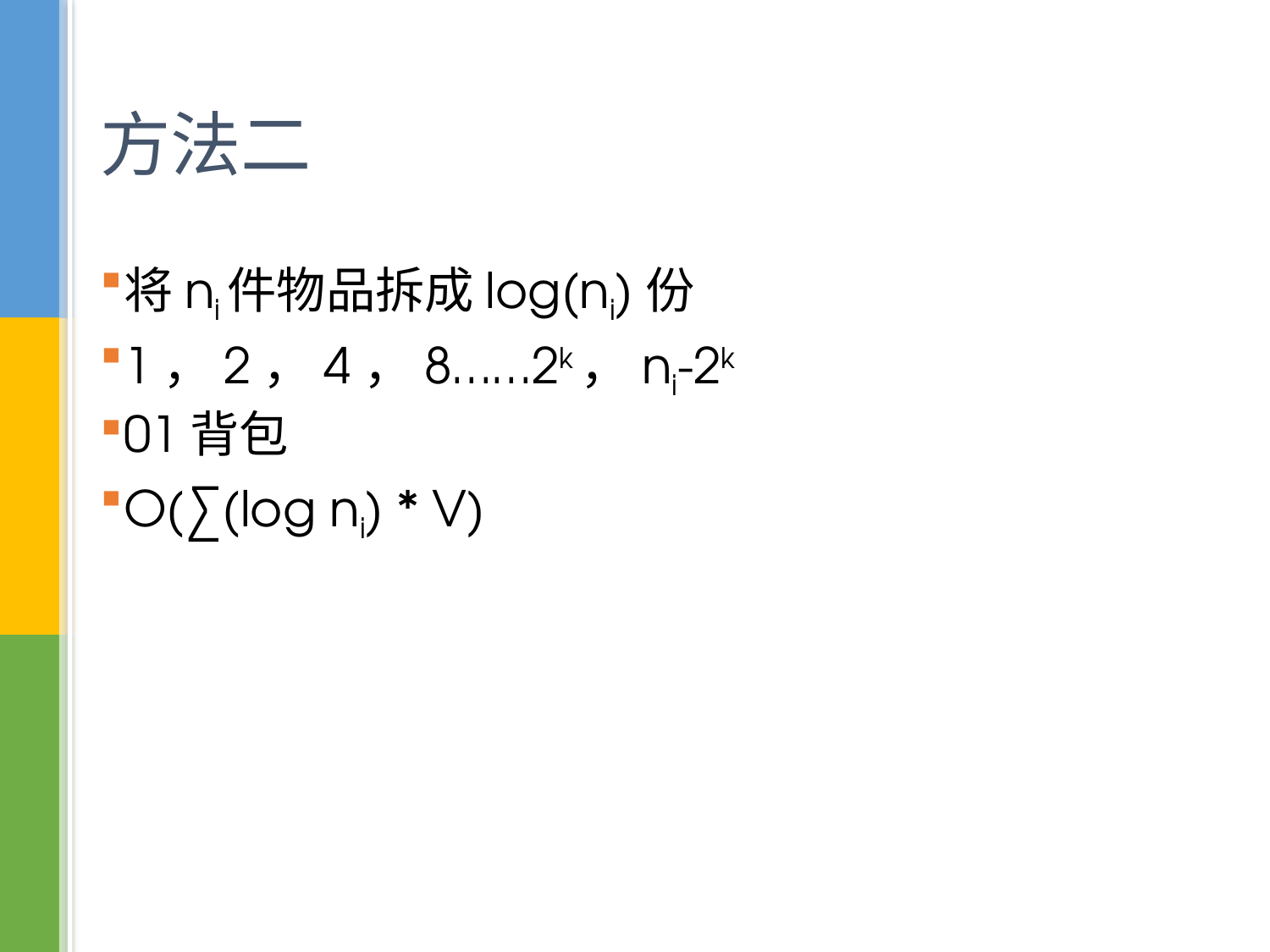

# 方法二
将ni件物品拆成log(ni)份
1，2，4，8……2k，ni-2k
01背包
O(∑(log ni) * V)